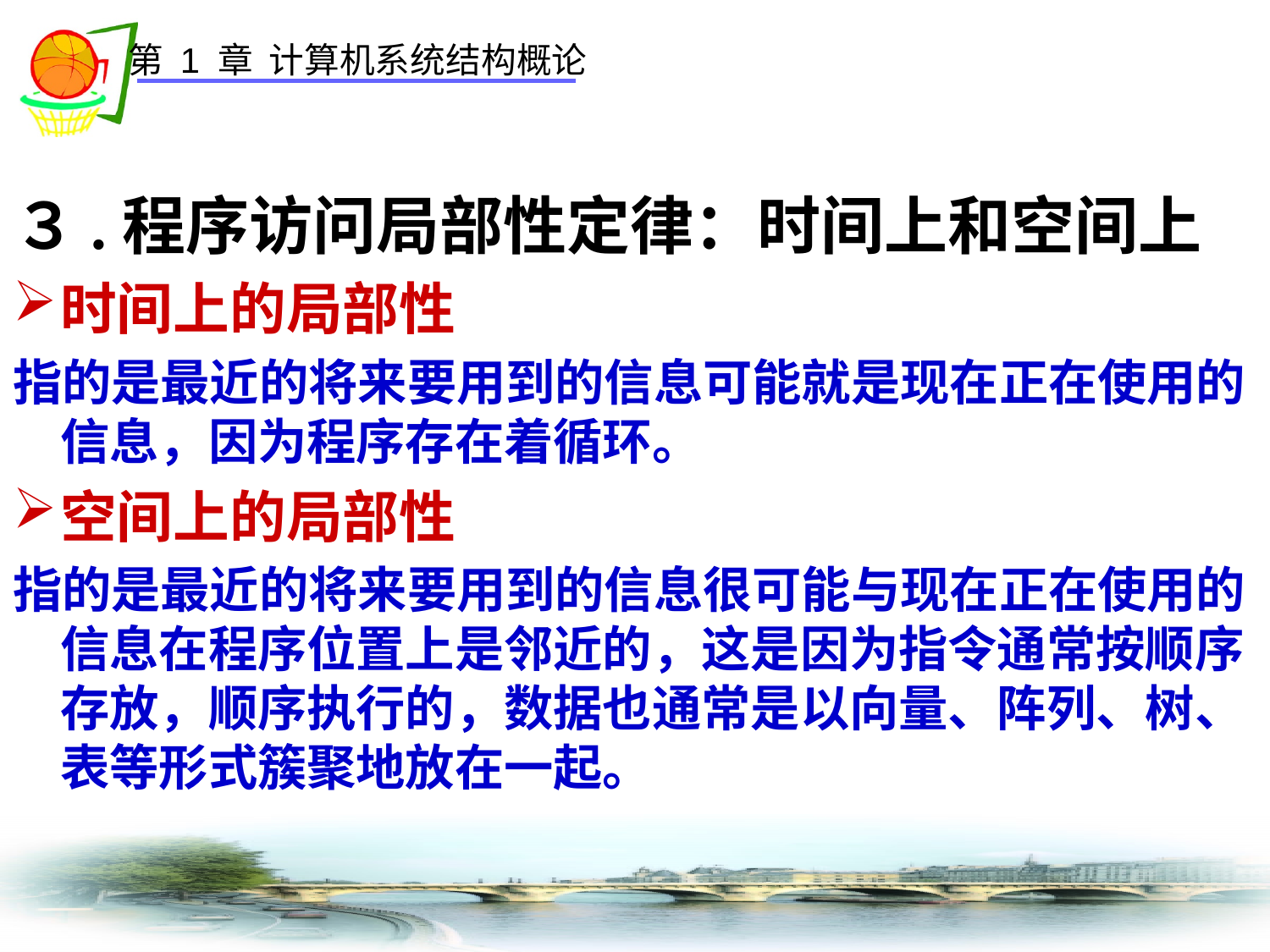

３.程序访问局部性定律：时间上和空间上
时间上的局部性
指的是最近的将来要用到的信息可能就是现在正在使用的信息，因为程序存在着循环。
空间上的局部性
指的是最近的将来要用到的信息很可能与现在正在使用的信息在程序位置上是邻近的，这是因为指令通常按顺序存放，顺序执行的，数据也通常是以向量、阵列、树、表等形式簇聚地放在一起。